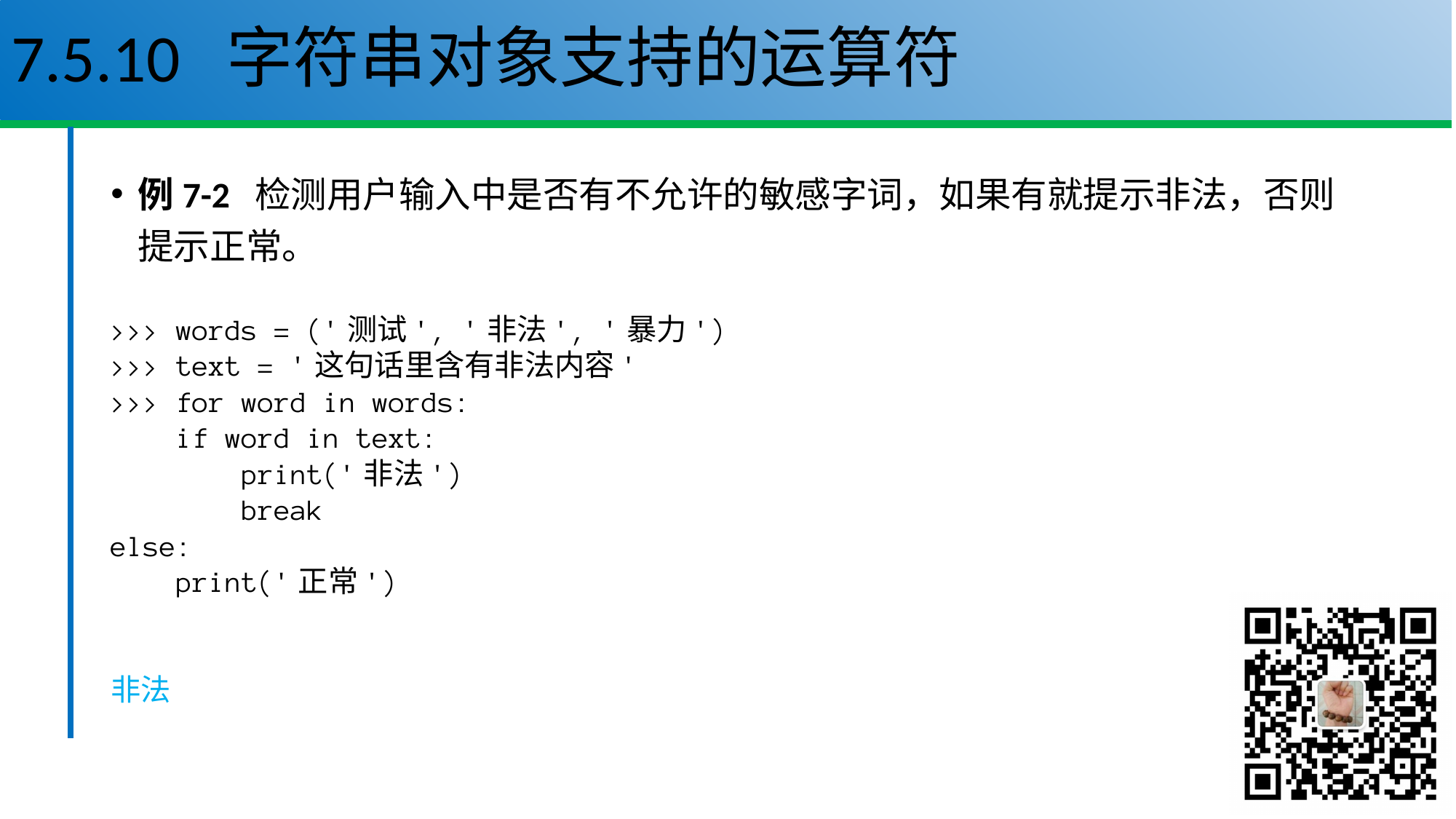

# 7.5.10  字符串对象支持的运算符
例7-2  检测用户输入中是否有不允许的敏感字词，如果有就提示非法，否则提示正常。

>>> words = ('测试', '非法', '暴力')
>>> text = '这句话里含有非法内容'
>>> for word in words:
    if word in text:
        print('非法')
        break
else:
    print('正常')

非法
42